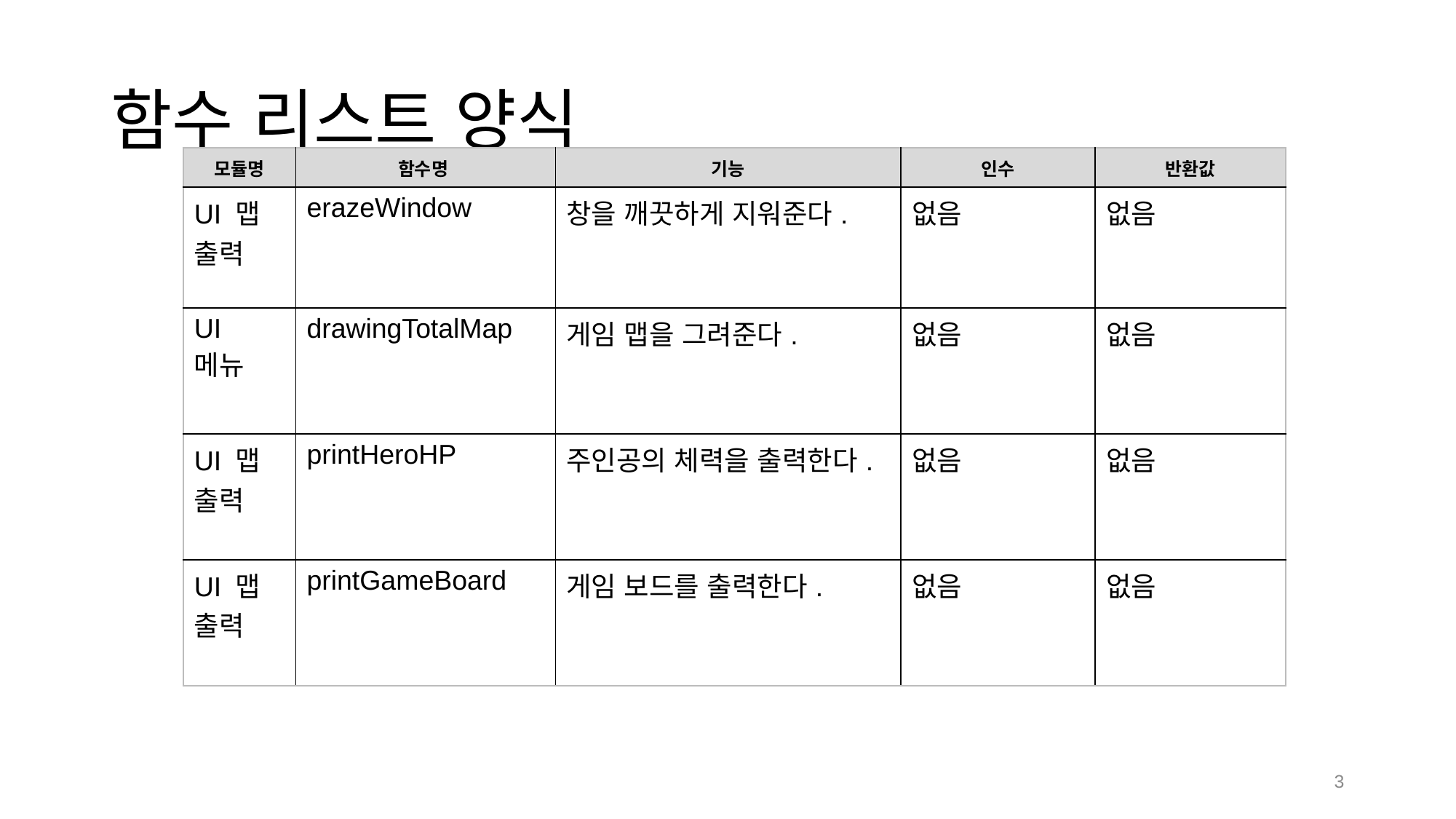

# 함수 리스트 양식
| 모듈명 | 함수명 | 기능 | 인수 | 반환값 |
| --- | --- | --- | --- | --- |
| UI 맵 출력 | erazeWindow | 창을 깨끗하게 지워준다. | 없음 | 없음 |
| UI 메뉴 | drawingTotalMap | 게임 맵을 그려준다. | 없음 | 없음 |
| UI 맵 출력 | printHeroHP | 주인공의 체력을 출력한다. | 없음 | 없음 |
| UI 맵 출력 | printGameBoard | 게임 보드를 출력한다. | 없음 | 없음 |
3